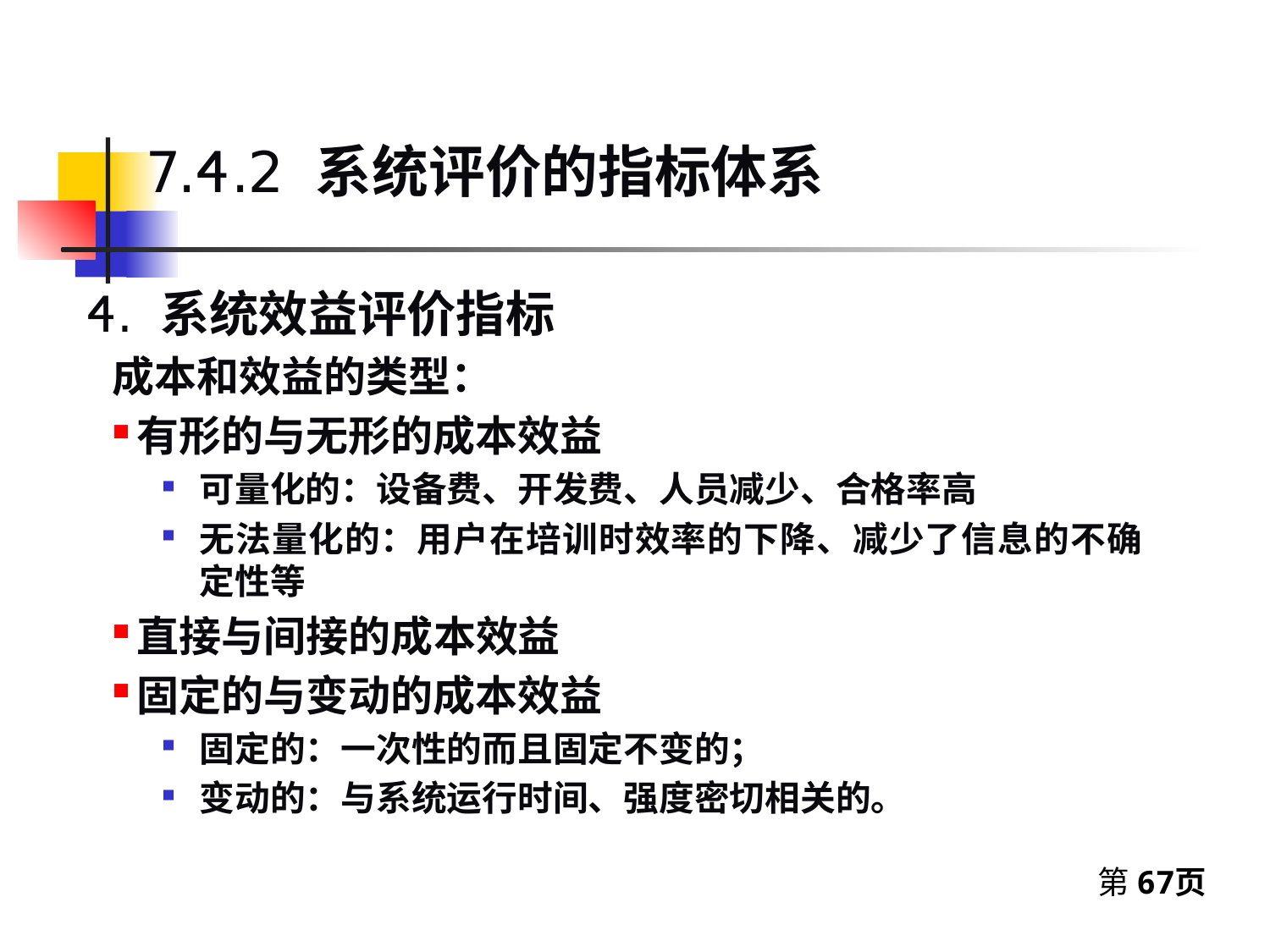

7.4.2 系统评价的指标体系
4. 系统效益评价指标
成本和效益的类型：
有形的与无形的成本效益
可量化的：设备费、开发费、人员减少、合格率高
无法量化的：用户在培训时效率的下降、减少了信息的不确定性等
直接与间接的成本效益
固定的与变动的成本效益
固定的：一次性的而且固定不变的；
变动的：与系统运行时间、强度密切相关的。